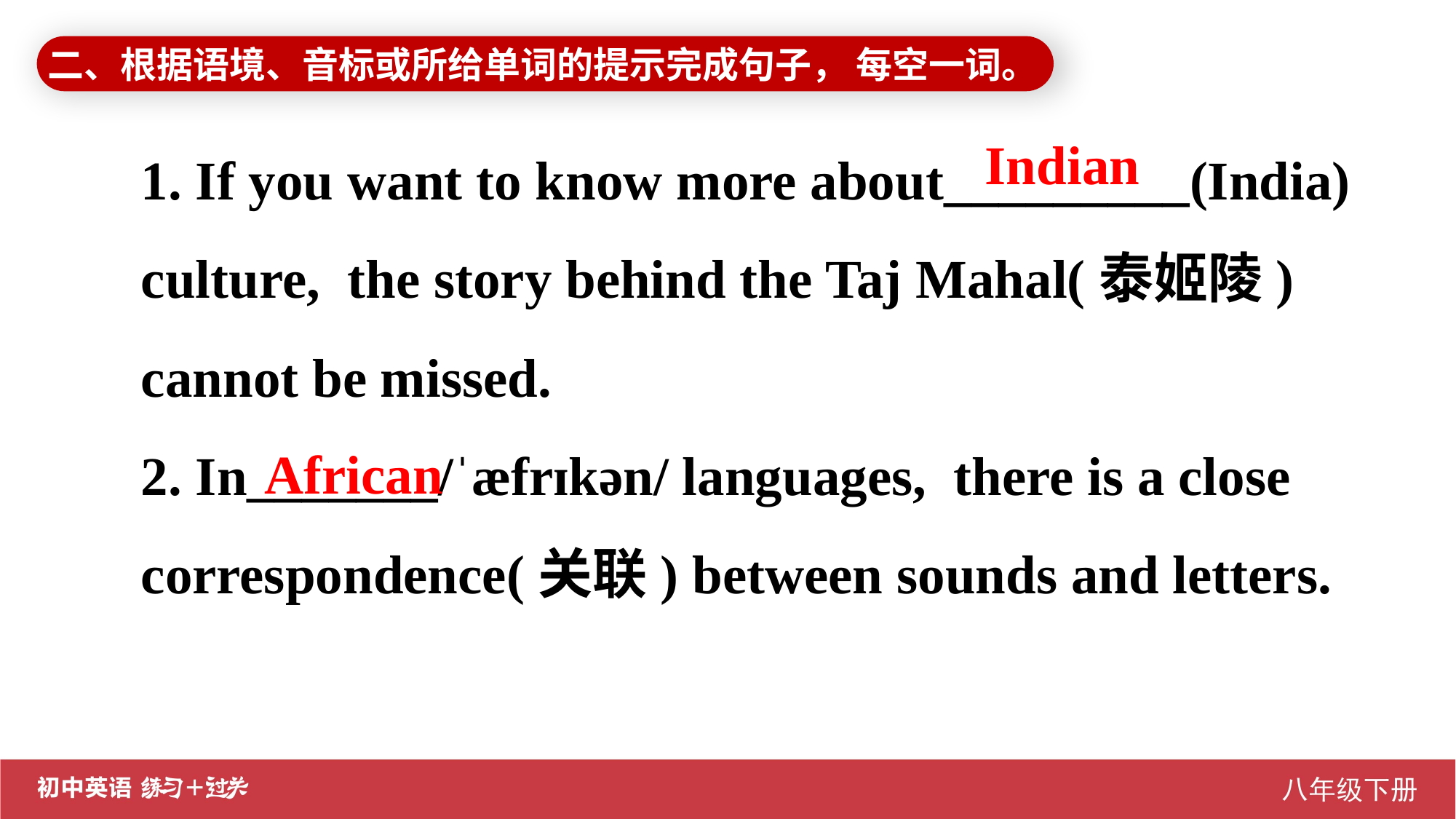

二、根据语境、音标或所给单词的提示完成句子， 每空一词。
1. If you want to know more about_________(India) culture,  the story behind the Taj Mahal(泰姬陵) cannot be missed.
2. In_______/ˈæfrɪkən/ languages,  there is a close correspondence(关联) between sounds and letters.

Indian
 African